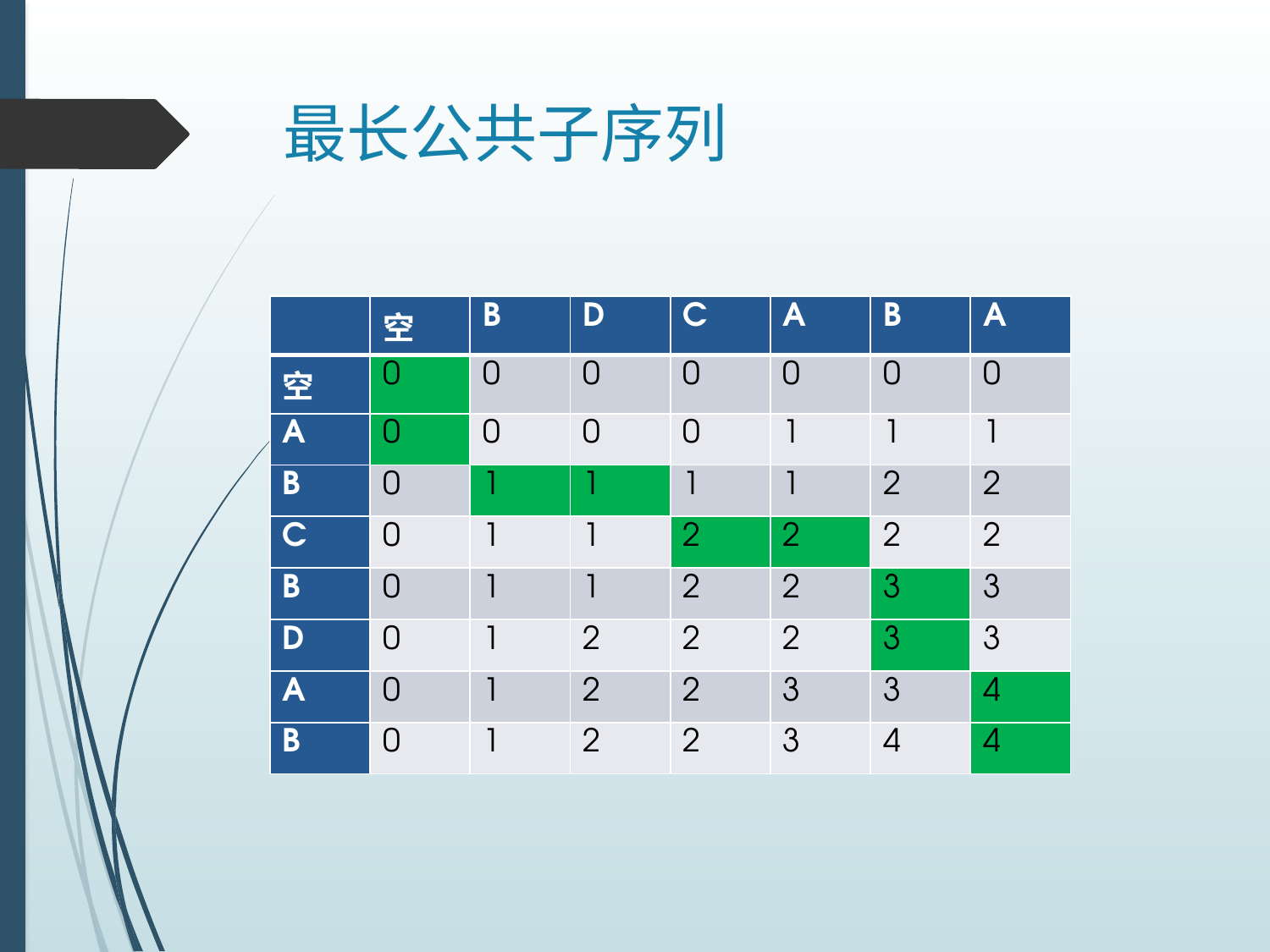

# 最长公共子序列
|  | 空 | B | D | C | A | B | A |
| --- | --- | --- | --- | --- | --- | --- | --- |
| 空 | 0 | 0 | 0 | 0 | 0 | 0 | 0 |
| A | 0 | 0 | 0 | 0 | 1 | 1 | 1 |
| B | 0 | 1 | 1 | 1 | 1 | 2 | 2 |
| C | 0 | 1 | 1 | 2 | 2 | 2 | 2 |
| B | 0 | 1 | 1 | 2 | 2 | 3 | 3 |
| D | 0 | 1 | 2 | 2 | 2 | 3 | 3 |
| A | 0 | 1 | 2 | 2 | 3 | 3 | 4 |
| B | 0 | 1 | 2 | 2 | 3 | 4 | 4 |